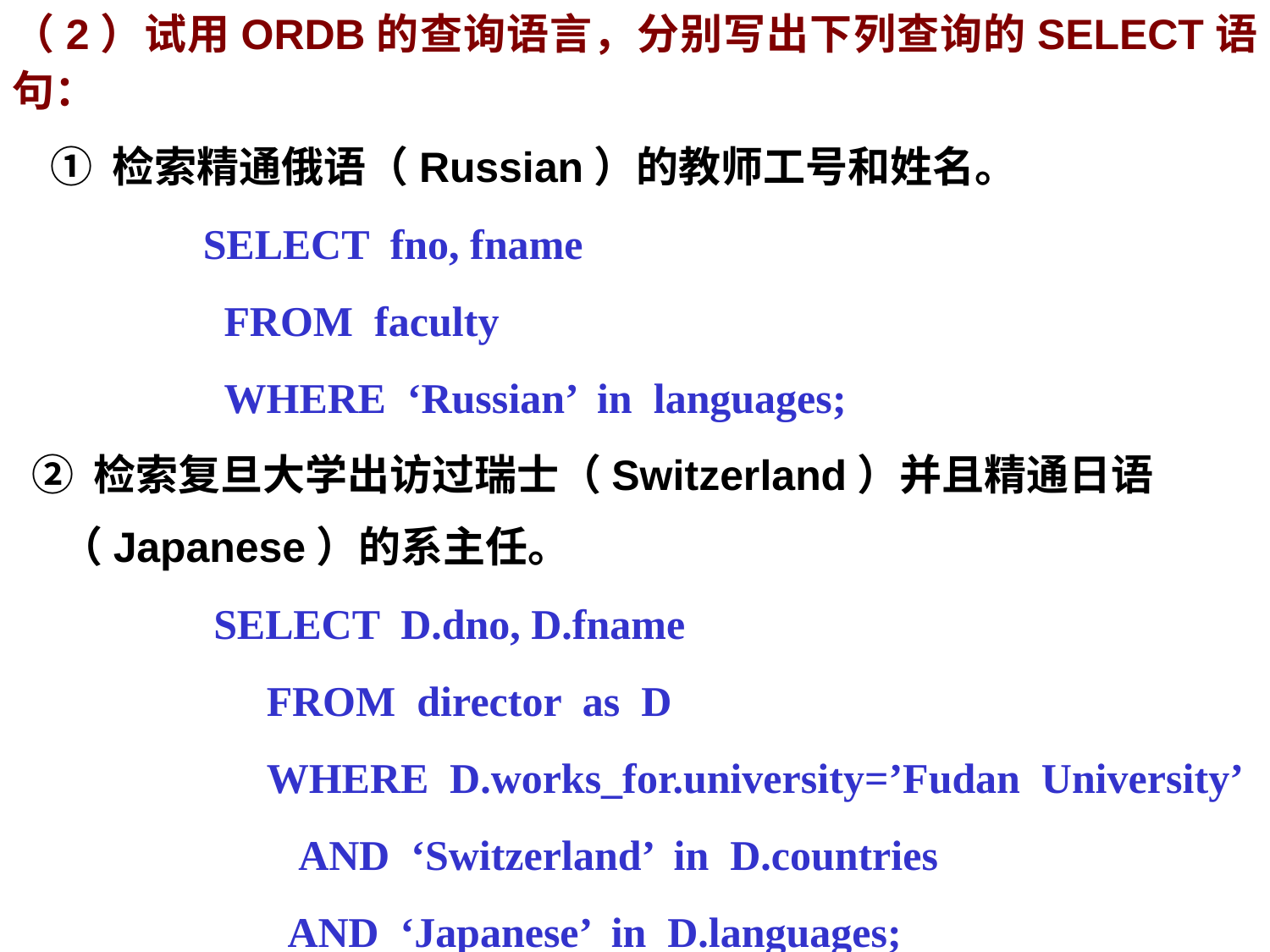

（2）试用ORDB的查询语言，分别写出下列查询的SELECT语句：
    ① 检索精通俄语（Russian）的教师工号和姓名。
	      SELECT  fno, fname
                    FROM  faculty
                    WHERE  ‘Russian’  in  languages;
  ② 检索复旦大学出访过瑞士（Switzerland）并且精通日语
    （Japanese）的系主任。
                   SELECT  D.dno, D.fname
		FROM  director  as  D
		WHERE  D.works_for.university=’Fudan  University’
		   AND  ‘Switzerland’  in  D.countries
		  AND  ‘Japanese’  in  D.languages;